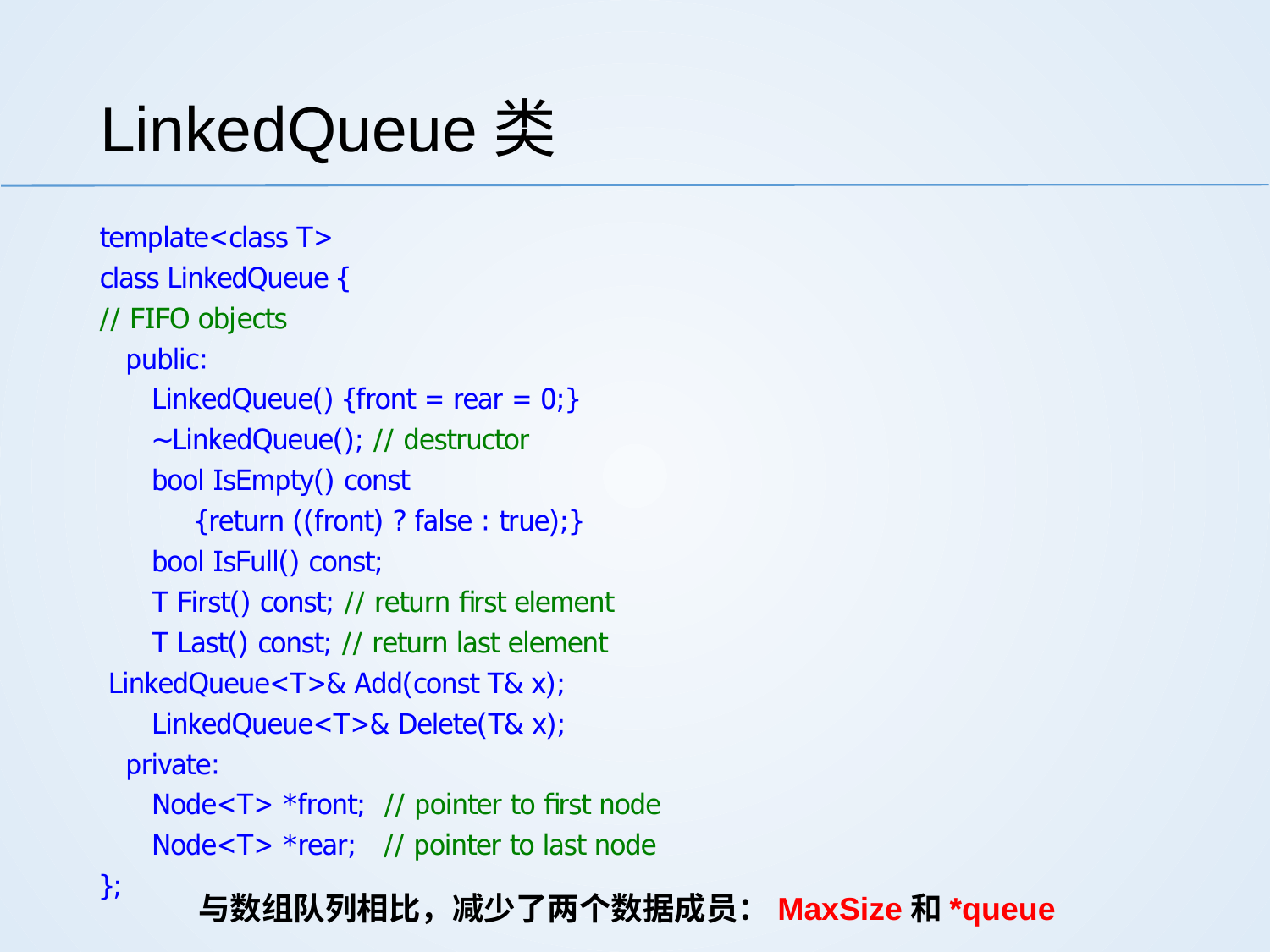

# LinkedQueue类
template<class T>
class LinkedQueue {
// FIFO objects
   public:
      LinkedQueue() {front = rear = 0;}
      ~LinkedQueue(); // destructor
      bool IsEmpty() const
           {return ((front) ? false : true);}
      bool IsFull() const;
      T First() const; // return first element
      T Last() const; // return last element
 LinkedQueue<T>& Add(const T& x);
      LinkedQueue<T>& Delete(T& x);
   private:
      Node<T> *front;  // pointer to first node
      Node<T> *rear;   // pointer to last node
};

25
与数组队列相比，减少了两个数据成员：MaxSize和*queue